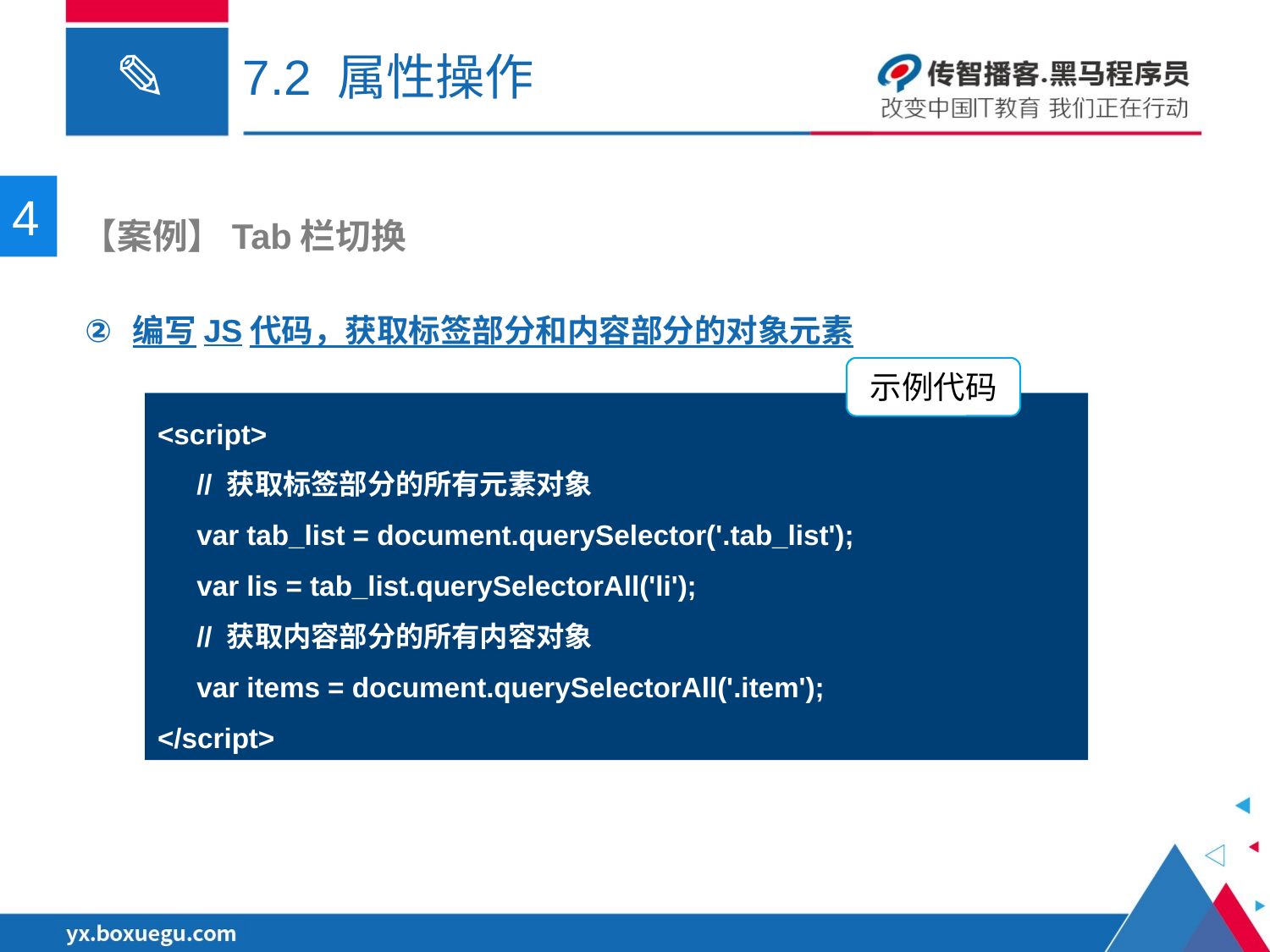

# 7.2 属性操作

4
 【案例】Tab栏切换
编写JS代码，获取标签部分和内容部分的对象元素
示例代码
<script>
     // 获取标签部分的所有元素对象
     var tab_list = document.querySelector('.tab_list');
     var lis = tab_list.querySelectorAll('li');
     // 获取内容部分的所有内容对象
     var items = document.querySelectorAll('.item');
</script>